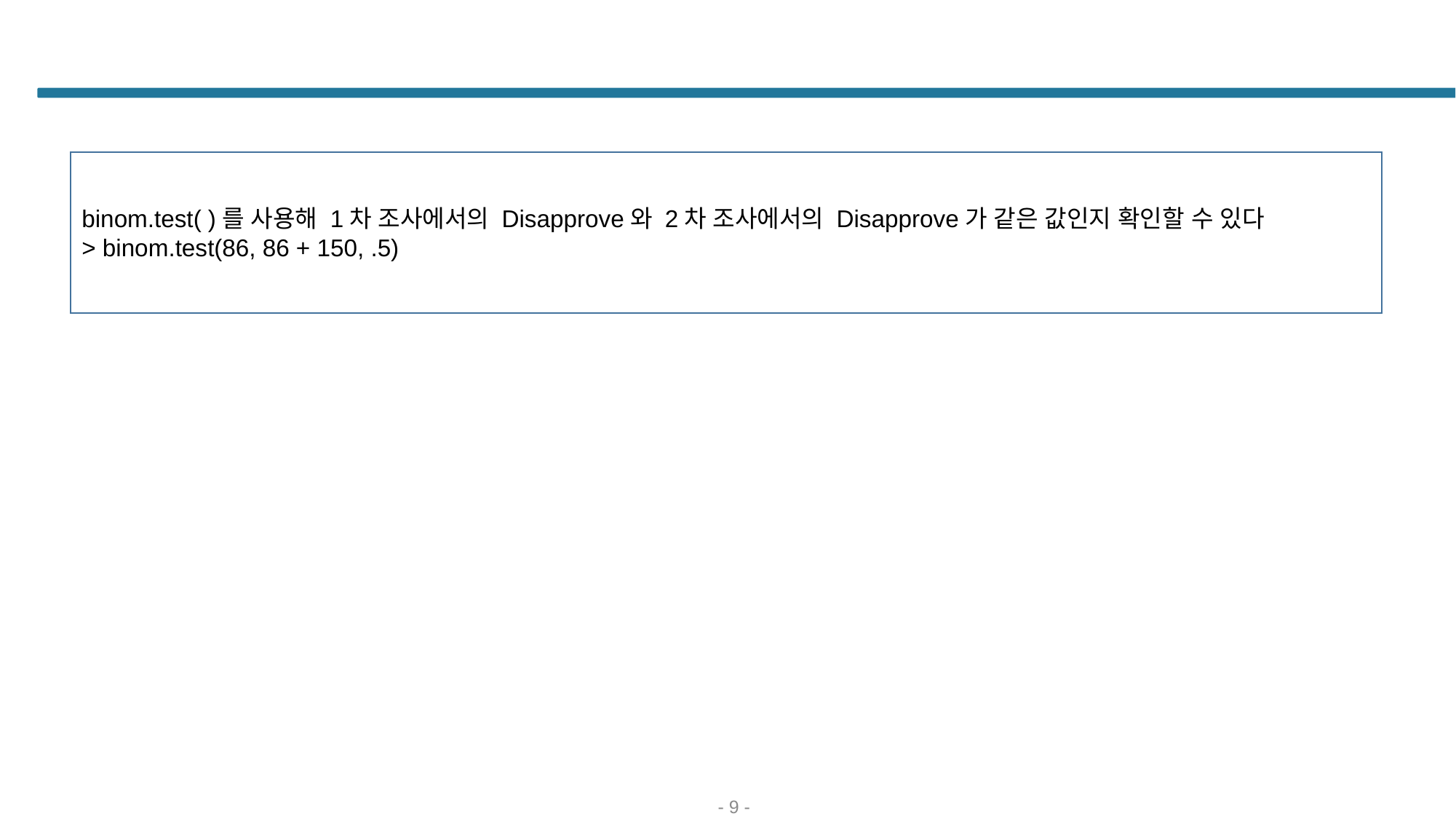

#
binom.test( )를 사용해 1차 조사에서의 Disapprove와 2차 조사에서의 Disapprove가 같은 값인지 확인할 수 있다
> binom.test(86, 86 + 150, .5)
- 9 -